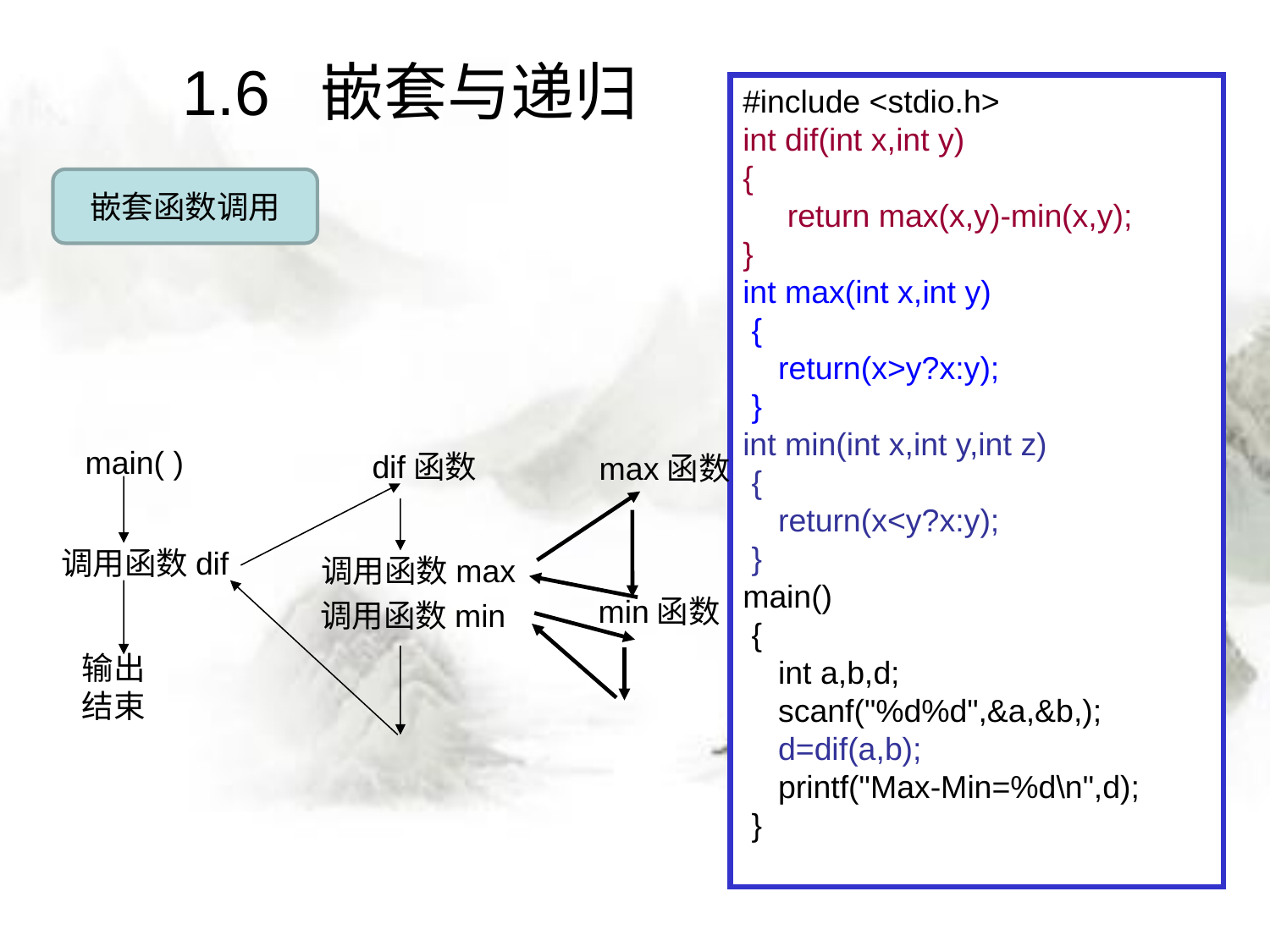

# 1.6  嵌套与递归
#include <stdio.h>
int dif(int x,int y)
{
     return max(x,y)-min(x,y);
}
int max(int x,int y)
 {
    return(x>y?x:y);
 }
int min(int x,int y,int z)
 {
    return(x<y?x:y);
 }
main()
 {
    int a,b,d;
    scanf("%d%d",&a,&b,);
    d=dif(a,b);
    printf("Max-Min=%d\n",d);
 }

嵌套函数调用
main( )
dif函数
max函数

调用函数dif
调用函数max

min函数
调用函数min

输出
结束